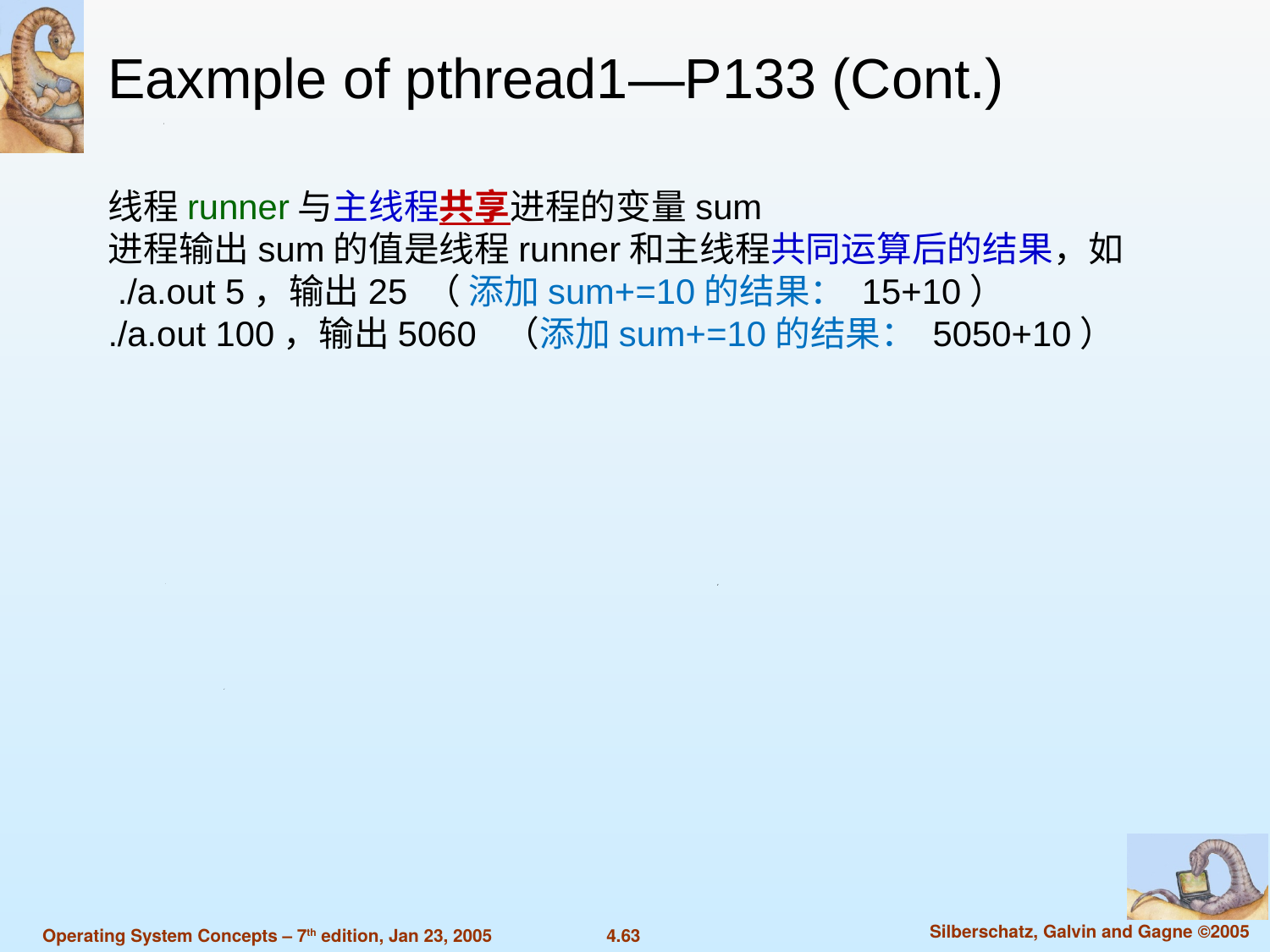

Eaxmple of pthread1—P133 (Cont.)
线程runner与主线程共享进程的变量sum
进程输出sum的值是线程runner和主线程共同运算后的结果，如
 ./a.out 5，输出25 （ 添加sum+=10的结果： 15+10）
./a.out 100，输出5060  （添加sum+=10的结果： 5050+10）